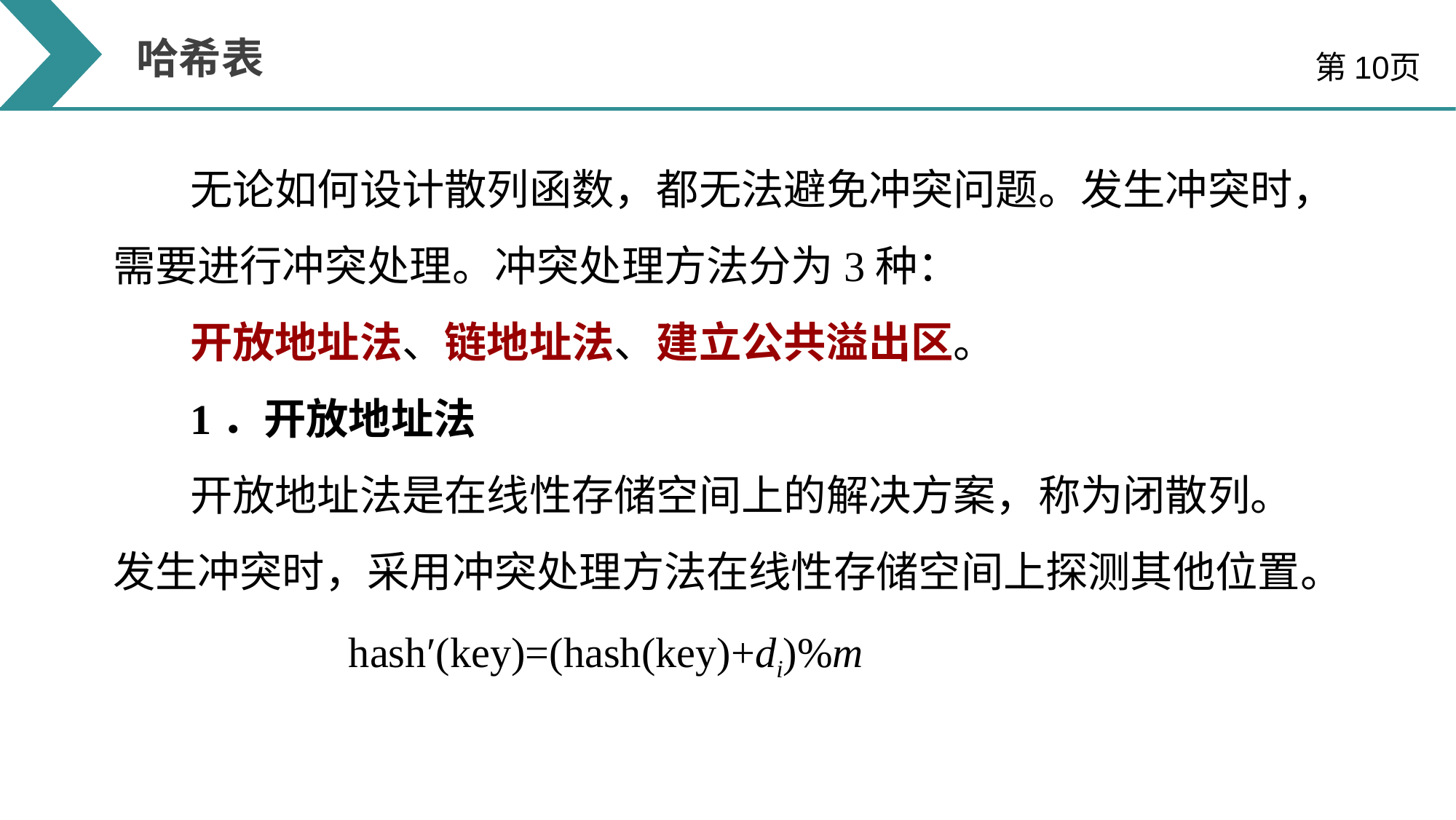

哈希表
第10页
无论如何设计散列函数，都无法避免冲突问题。发生冲突时，需要进行冲突处理。冲突处理方法分为3种：
开放地址法、链地址法、建立公共溢出区。
1．开放地址法
开放地址法是在线性存储空间上的解决方案，称为闭散列。发生冲突时，采用冲突处理方法在线性存储空间上探测其他位置。
	            hash′(key)=(hash(key)+di)%m